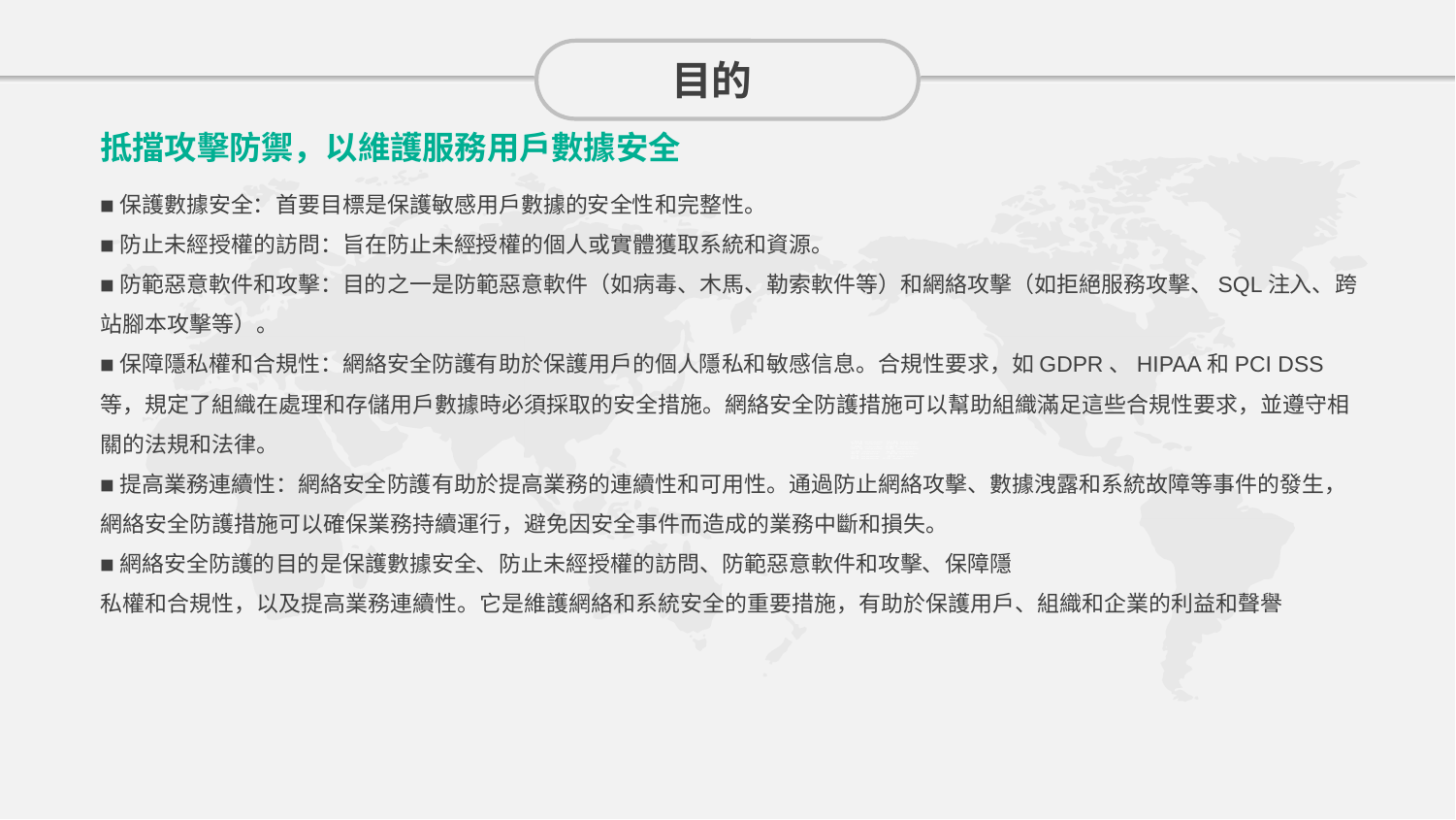

目的

抵擋攻擊防禦，以維護服務用戶數據安全

◼️保護數據安全：首要目標是保護敏感用戶數據的安全性和完整性。
◼️防止未經授權的訪問：旨在防止未經授權的個人或實體獲取系統和資源。
◼️防範惡意軟件和攻擊：目的之一是防範惡意軟件（如病毒、木馬、勒索軟件等）和網絡攻擊（如拒絕服務攻擊、SQL注入、跨站腳本攻擊等）。
◼️保障隱私權和合規性：網絡安全防護有助於保護用戶的個人隱私和敏感信息。合規性要求，如GDPR、HIPAA和PCI DSS等，規定了組織在處理和存儲用戶數據時必須採取的安全措施。網絡安全防護措施可以幫助組織滿足這些合規性要求，並遵守相關的法規和法律。
◼️提高業務連續性：網絡安全防護有助於提高業務的連續性和可用性。通過防止網絡攻擊、數據洩露和系統故障等事件的發生，網絡安全防護措施可以確保業務持續運行，避免因安全事件而造成的業務中斷和損失。
◼網絡安全防護的目的是保護數據安全、防止未經授權的訪問、防範惡意軟件和攻擊、保障隱
私權和合規性，以及提高業務連續性。它是維護網絡和系統安全的重要措施，有助於保護用戶、組織和企業的利益和聲譽